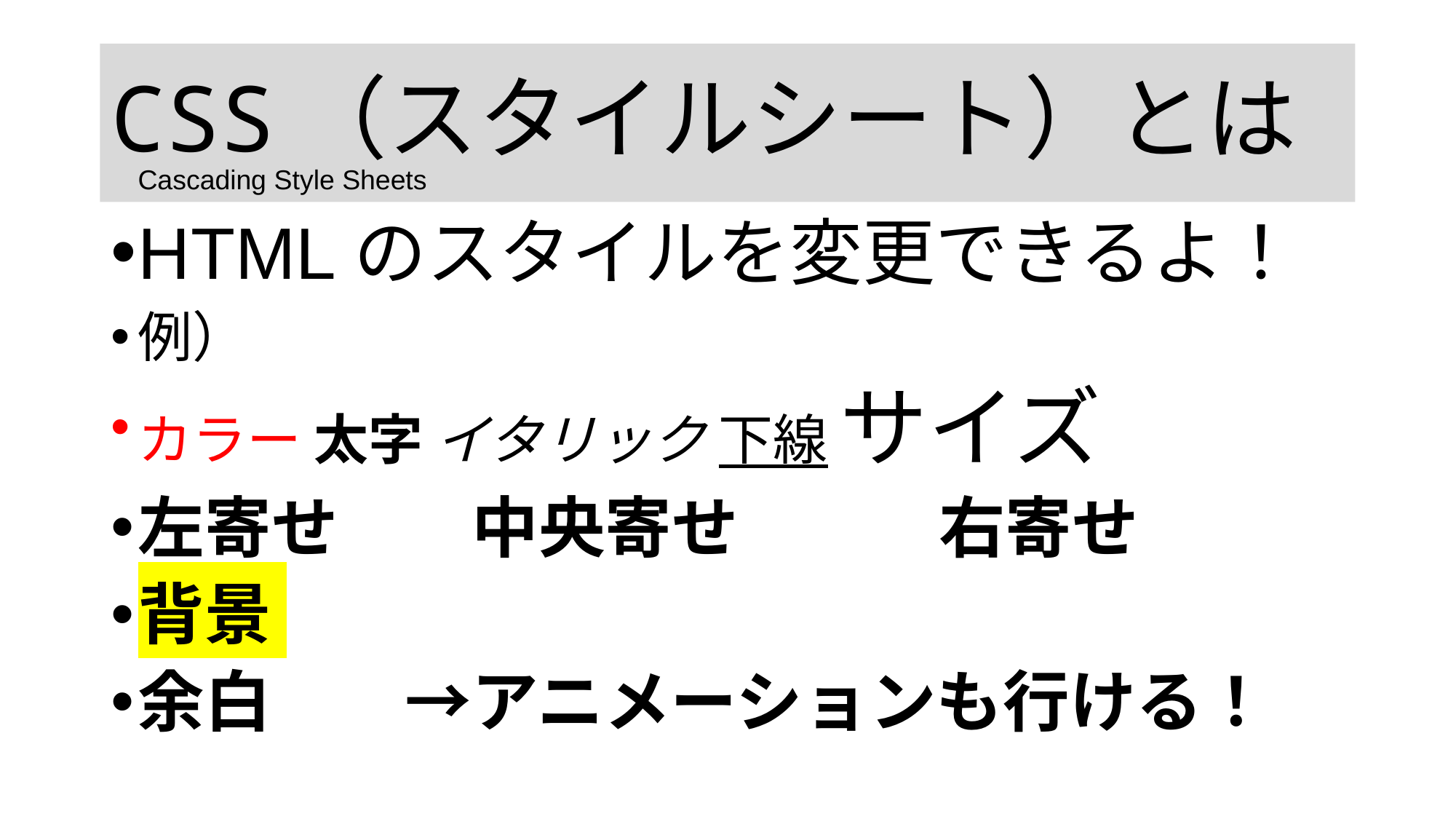

# CSS（スタイルシート）とは
Cascading Style Sheets
HTMLのスタイルを変更できるよ！
例）
カラー 太字 イタリック 下線 サイズ
左寄せ　　中央寄せ　　　右寄せ
背景
余白　　→アニメーションも行ける！